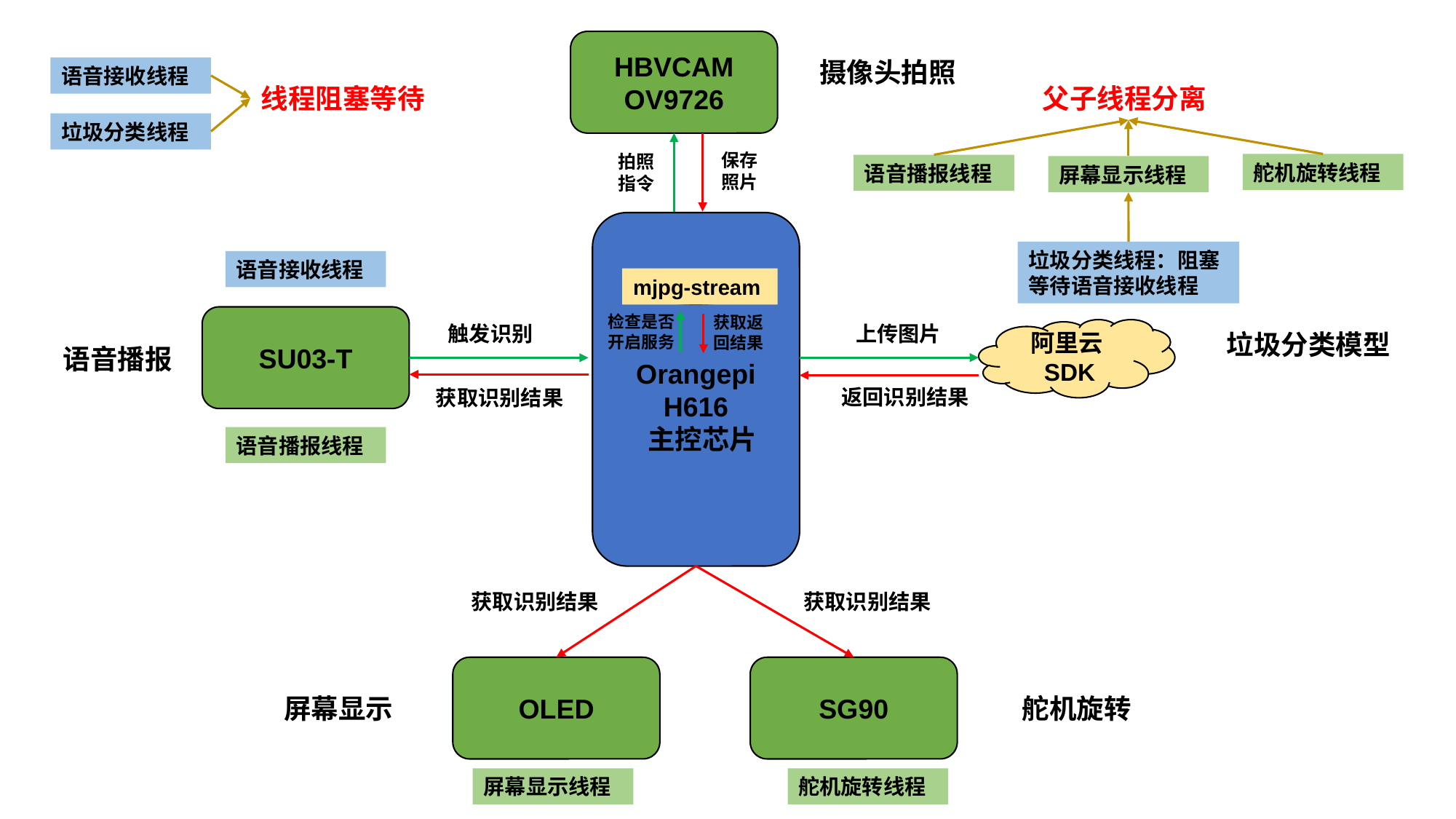

HBVCAM OV9726
摄像头拍照
语音接收线程
线程阻塞等待
父子线程分离
垃圾分类线程
保存照片
拍照指令
舵机旋转线程
语音播报线程
屏幕显示线程

Orangepi
H616
 主控芯片
垃圾分类线程：阻塞等待语音接收线程
语音接收线程
mjpg-stream

检查是否开启服务
SU03-T
获取返回结果
触发识别
上传图片
阿里云SDK
垃圾分类模型
语音播报
返回识别结果
获取识别结果
语音播报线程
获取识别结果
获取识别结果
OLED
SG90
屏幕显示
舵机旋转
屏幕显示线程
舵机旋转线程